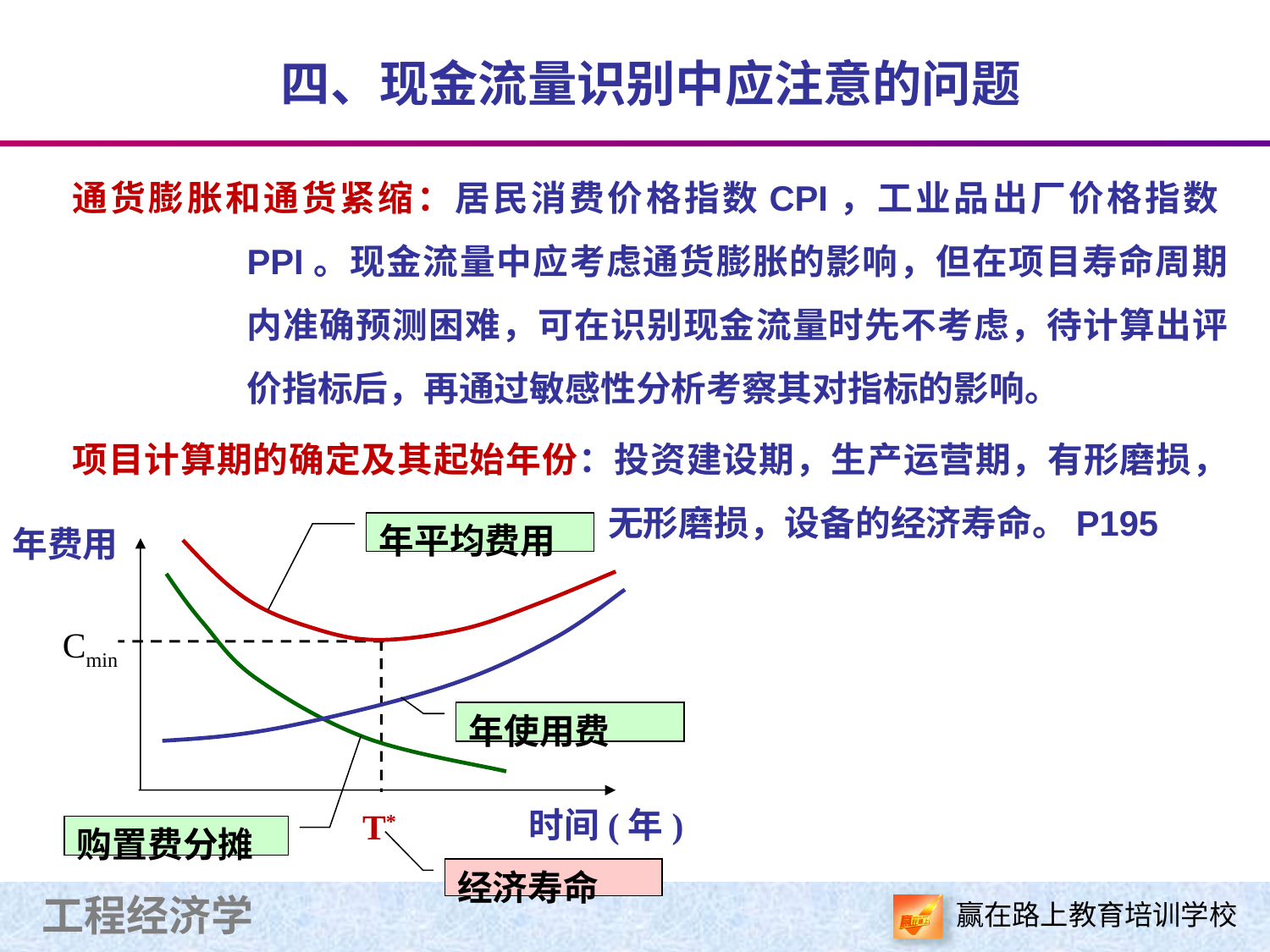

# 四、现金流量识别中应注意的问题
通货膨胀和通货紧缩：居民消费价格指数CPI，工业品出厂价格指数PPI。现金流量中应考虑通货膨胀的影响，但在项目寿命周期内准确预测困难，可在识别现金流量时先不考虑，待计算出评价指标后，再通过敏感性分析考察其对指标的影响。
项目计算期的确定及其起始年份：投资建设期，生产运营期，有形磨损，无形磨损，设备的经济寿命。P195

年平均费用

年费用

时间(年)

购置费分摊

年使用费
Cmin

 T*
经济寿命